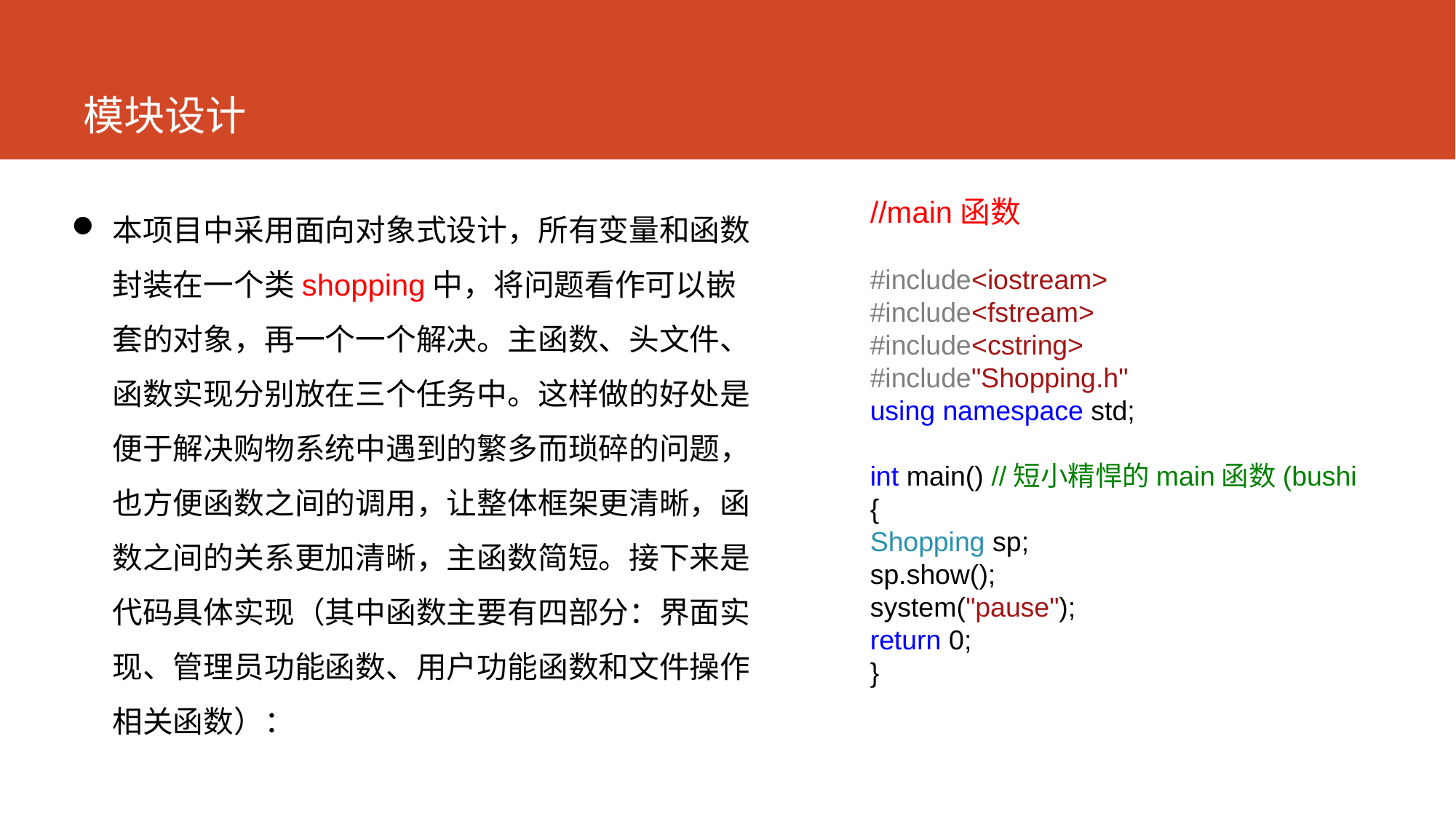

# 模块设计
本项目中采用面向对象式设计，所有变量和函数封装在一个类shopping中，将问题看作可以嵌套的对象，再一个一个解决。主函数、头文件、函数实现分别放在三个任务中。这样做的好处是便于解决购物系统中遇到的繁多而琐碎的问题，也方便函数之间的调用，让整体框架更清晰，函数之间的关系更加清晰，主函数简短。接下来是代码具体实现（其中函数主要有四部分：界面实现、管理员功能函数、用户功能函数和文件操作相关函数）：
//main函数

#include<iostream>
#include<fstream>
#include<cstring>
#include"Shopping.h"
using namespace std;

int main() //短小精悍的main函数(bushi
{
Shopping sp;
sp.show();
system("pause");
return 0;
}